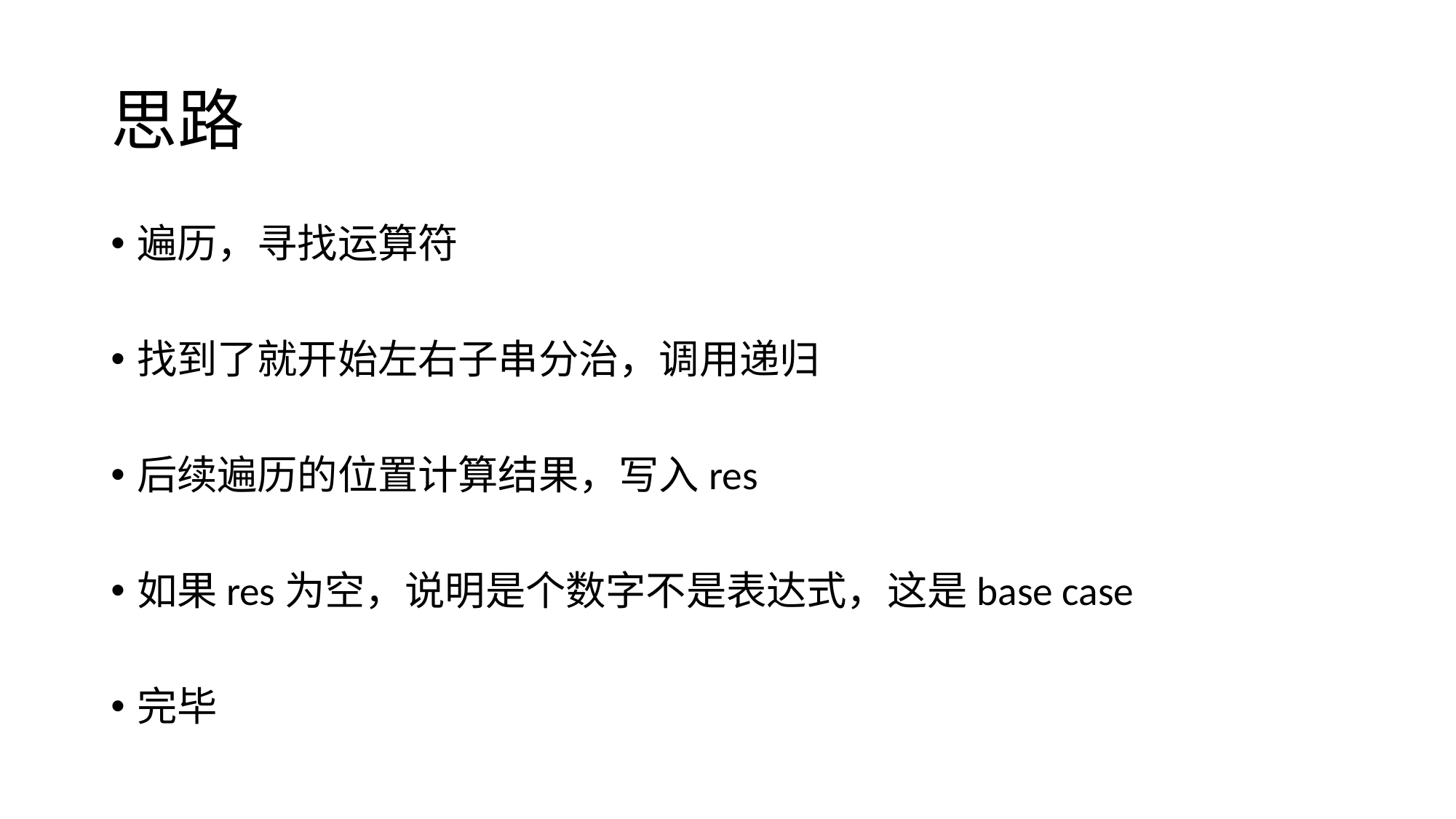

# 思路
遍历，寻找运算符

找到了就开始左右子串分治，调用递归

后续遍历的位置计算结果，写入res

如果res为空，说明是个数字不是表达式，这是base case

完毕